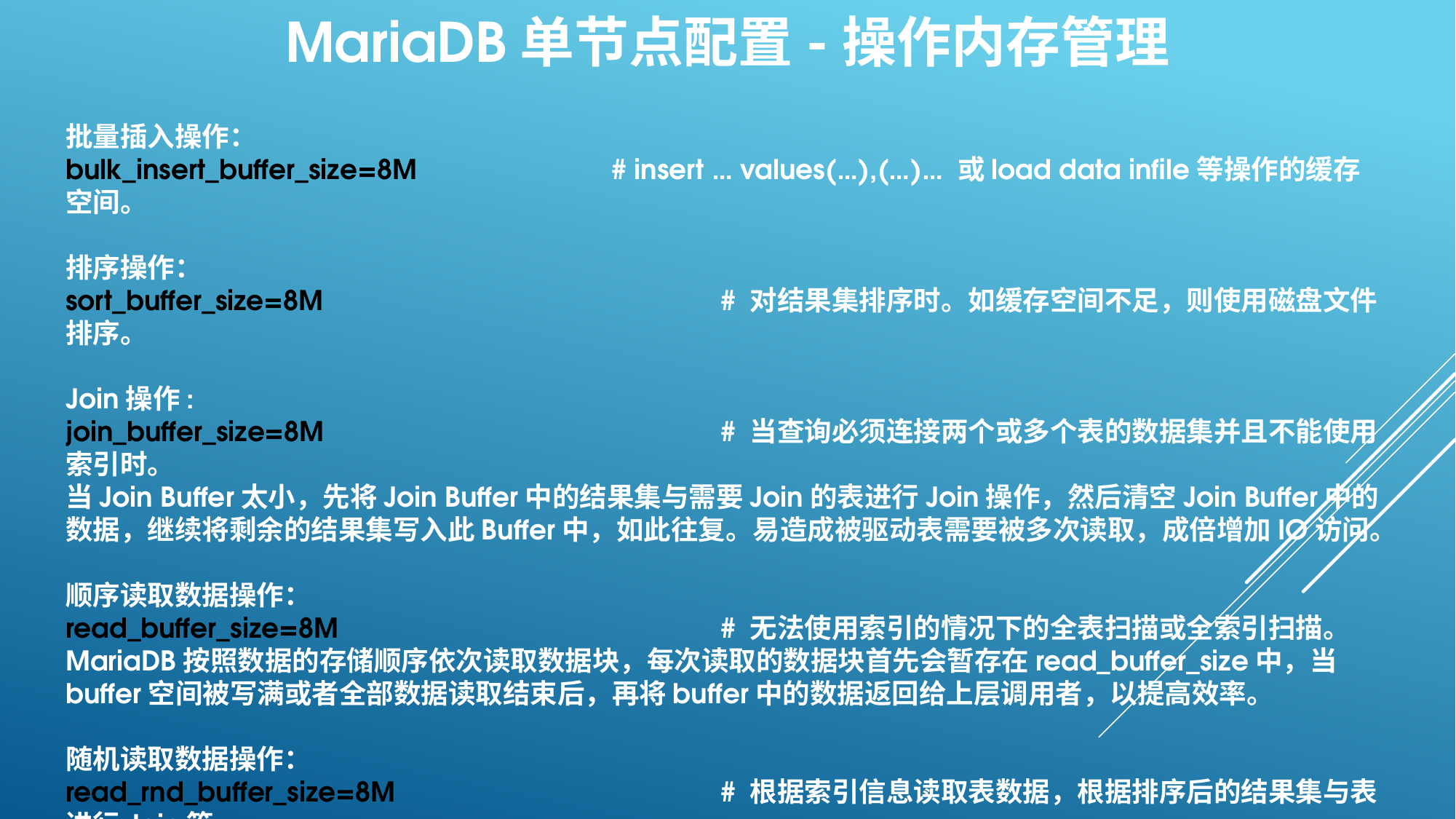

MariaDB单节点配置-操作内存管理
批量插入操作：
bulk_insert_buffer_size=8M		# insert … values(…),(…)… 或load data infile等操作的缓存空间。

排序操作：
sort_buffer_size=8M				# 对结果集排序时。如缓存空间不足，则使用磁盘文件排序。

Join操作:
join_buffer_size=8M				# 当查询必须连接两个或多个表的数据集并且不能使用索引时。
当Join Buffer太小，先将Join Buffer中的结果集与需要Join的表进行Join操作，然后清空Join Buffer中的数据，继续将剩余的结果集写入此Buffer中，如此往复。易造成被驱动表需要被多次读取，成倍增加IO访问。

顺序读取数据操作：
read_buffer_size=8M				# 无法使用索引的情况下的全表扫描或全索引扫描。
MariaDB按照数据的存储顺序依次读取数据块，每次读取的数据块首先会暂存在read_buffer_size中，当buffer空间被写满或者全部数据读取结束后，再将buffer中的数据返回给上层调用者，以提高效率。

随机读取数据操作：
read_rnd_buffer_size=8M			# 根据索引信息读取表数据，根据排序后的结果集与表进行Join等。